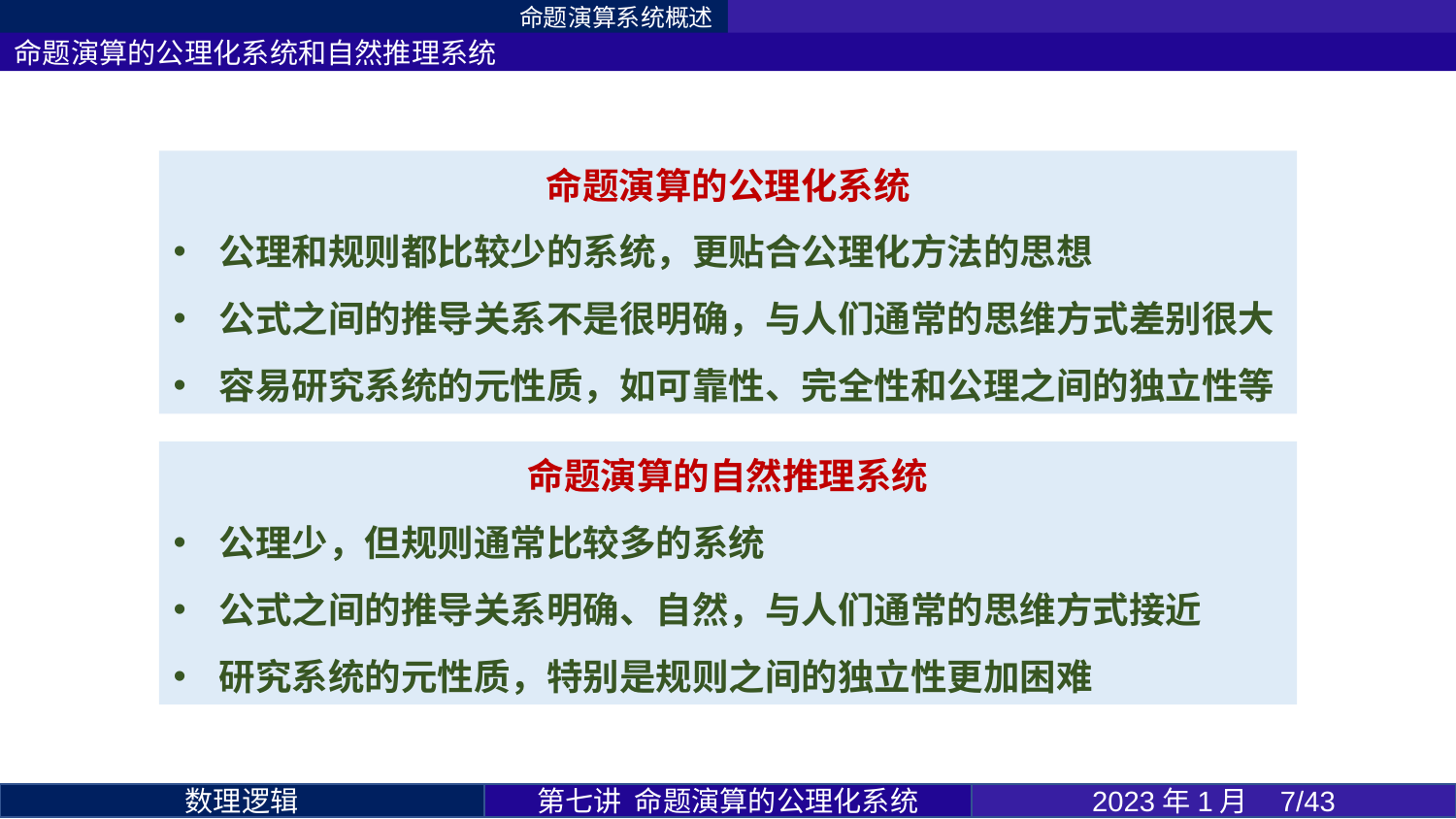

命题演算系统概述
命题演算的公理化系统和自然推理系统
命题演算的公理化系统
公理和规则都比较少的系统，更贴合公理化方法的思想
公式之间的推导关系不是很明确，与人们通常的思维方式差别很大
容易研究系统的元性质，如可靠性、完全性和公理之间的独立性等
命题演算的自然推理系统
公理少，但规则通常比较多的系统
公式之间的推导关系明确、自然，与人们通常的思维方式接近
研究系统的元性质，特别是规则之间的独立性更加困难
第七讲  命题演算的公理化系统
2023年1月    7/43
数理逻辑